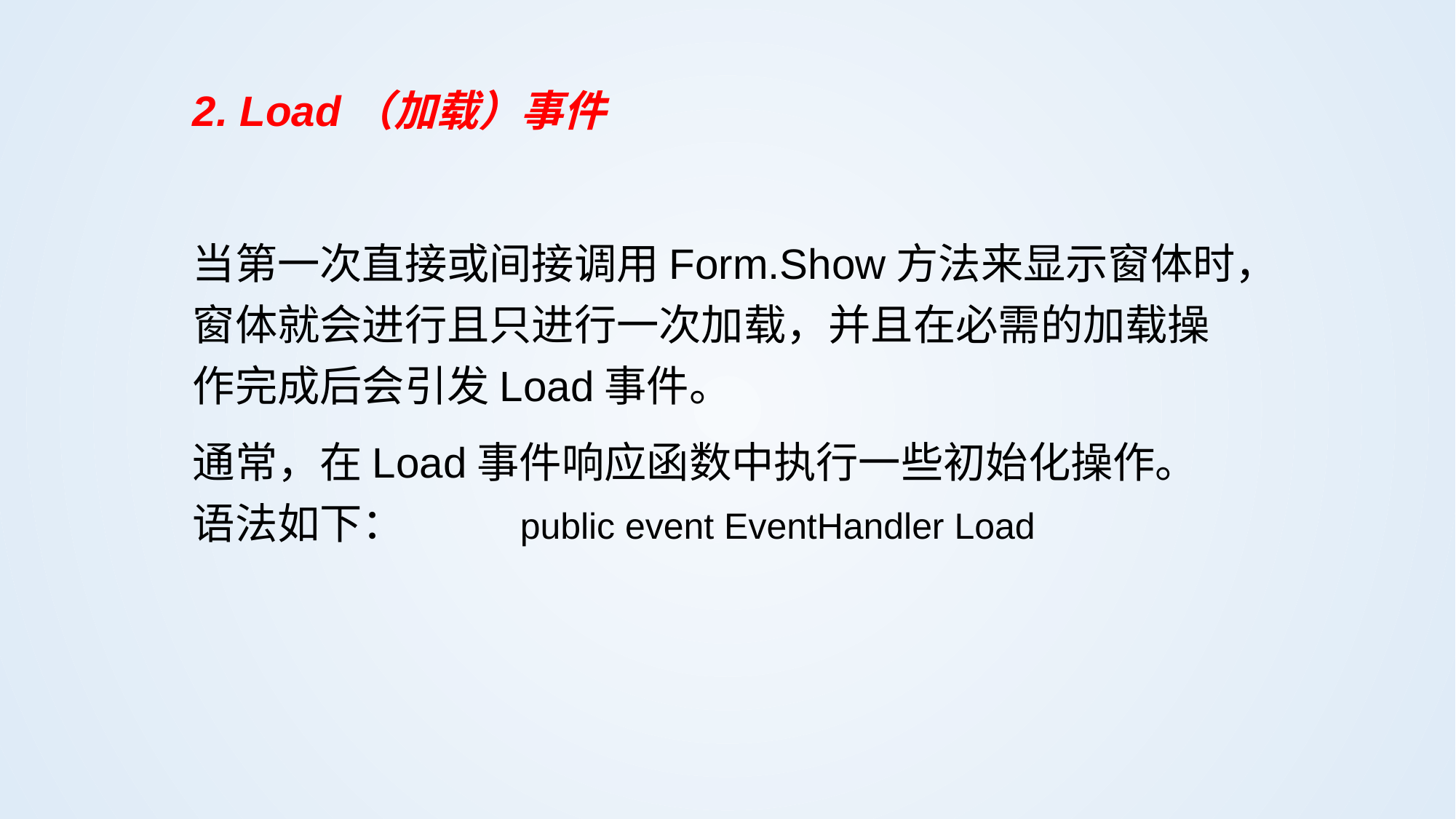

2. Load（加载）事件

当第一次直接或间接调用Form.Show方法来显示窗体时，窗体就会进行且只进行一次加载，并且在必需的加载操作完成后会引发Load事件。
通常，在Load事件响应函数中执行一些初始化操作。语法如下：		public event EventHandler Load